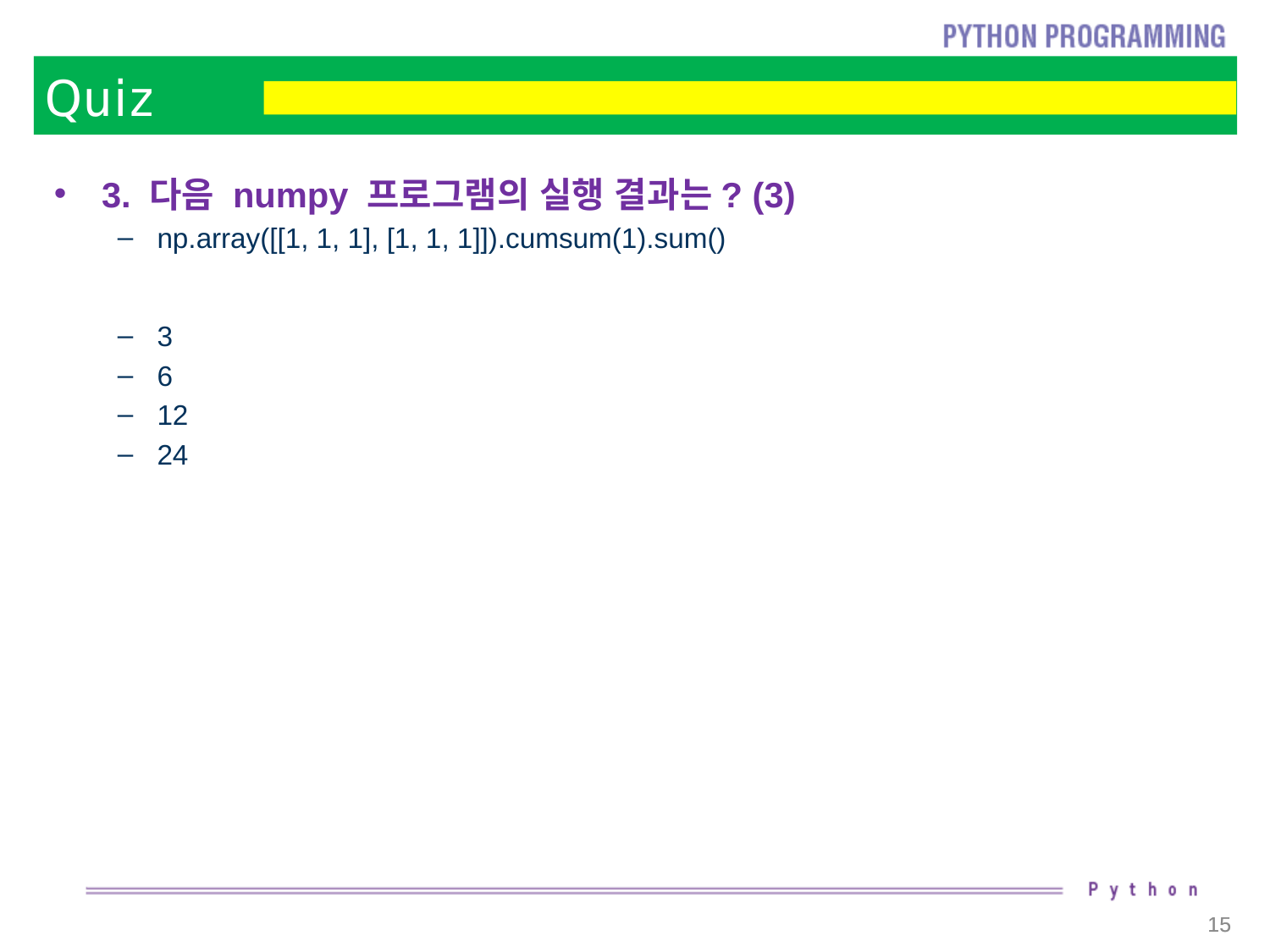

# Quiz

3. 다음 numpy 프로그램의 실행 결과는? (3)
np.array([[1, 1, 1], [1, 1, 1]]).cumsum(1).sum()

3
6
12
24
15